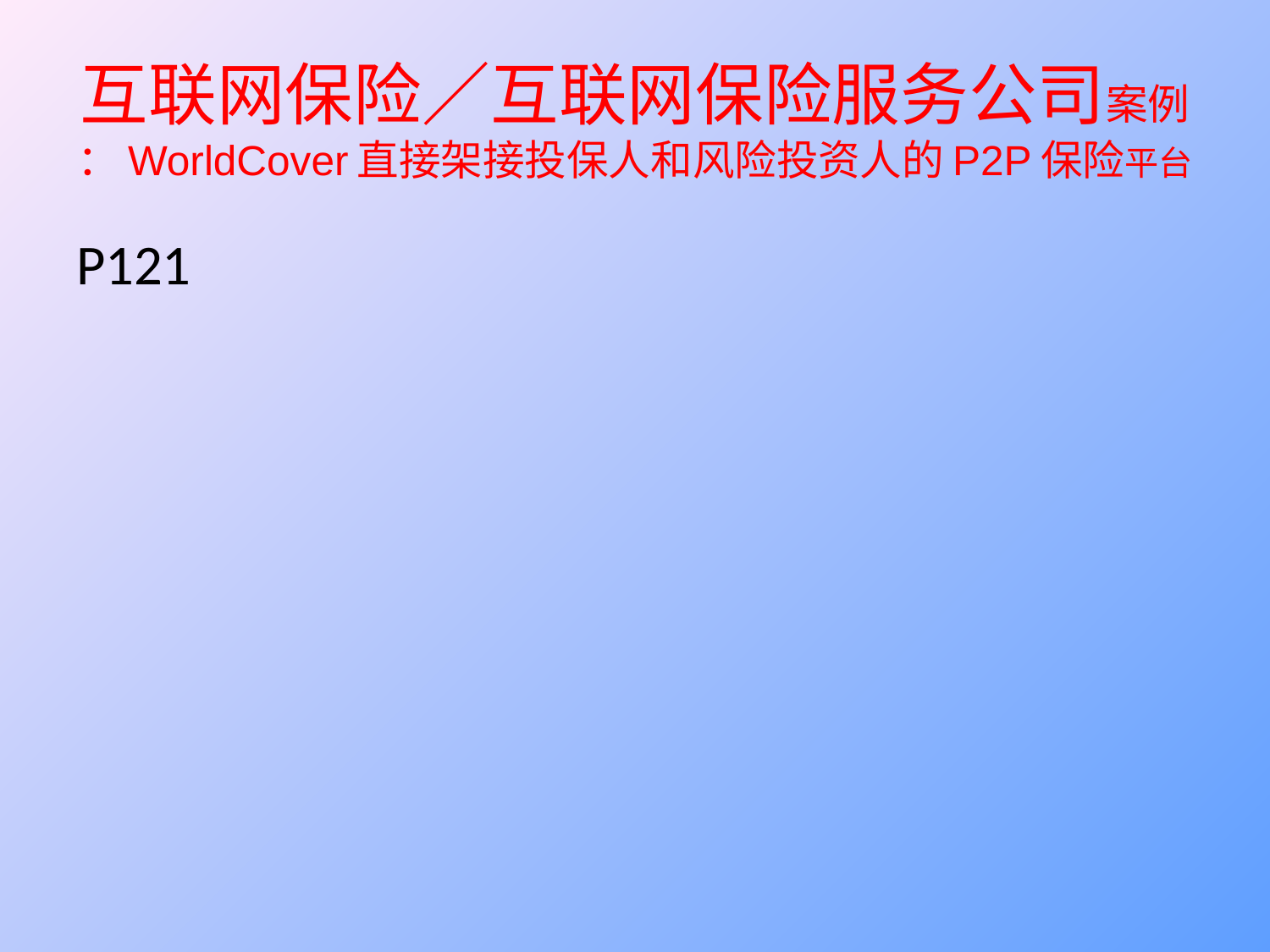

# 互联网保险／互联网保险服务公司案例 ：WorldCover直接架接投保人和风险投资人的P2P保险平台
P121